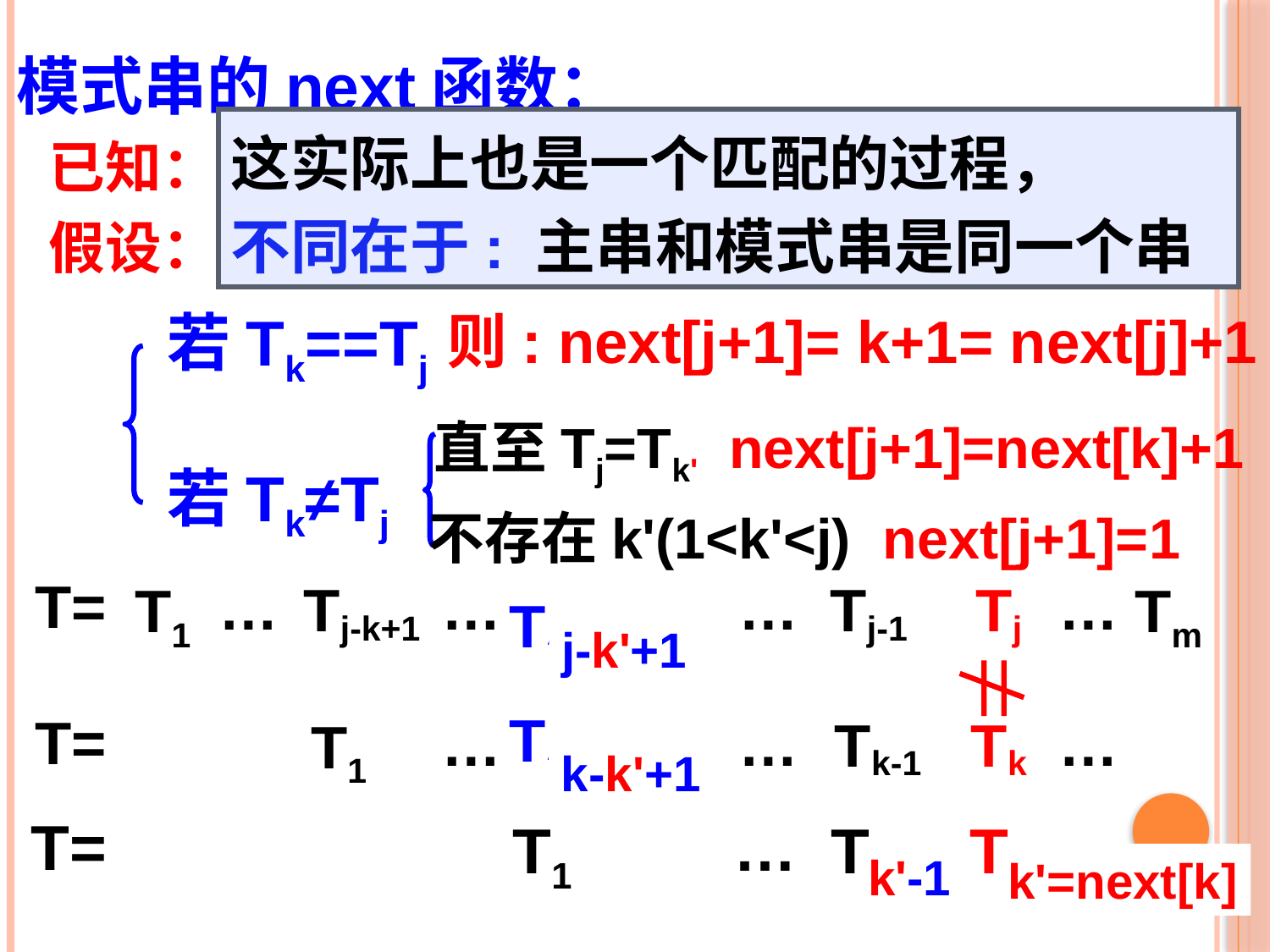

模式串的next函数：
这实际上也是一个匹配的过程，
不同在于: 主串和模式串是同一个串
已知：
next[1] = 0；
假设：
next[j] = k；
若Tk==Tj
则: next[j+1]= k+1= next[j]+1

直至Tj=Tk'  next[j+1]=next[k]+1

若Tk≠Tj
不存在k'(1<k'<j)  next[j+1]=1
T=
T1
…
Tj-k+1
…
……
…
Tj-1
Tj
…
Tm
T?
j-k'+1

T?
T=
T1
…
……
Tk-1
Tk
…
…
k-k'+1

长度为k
T=
T1
…
 T?
T?
…
k'-1
k'=next[k]